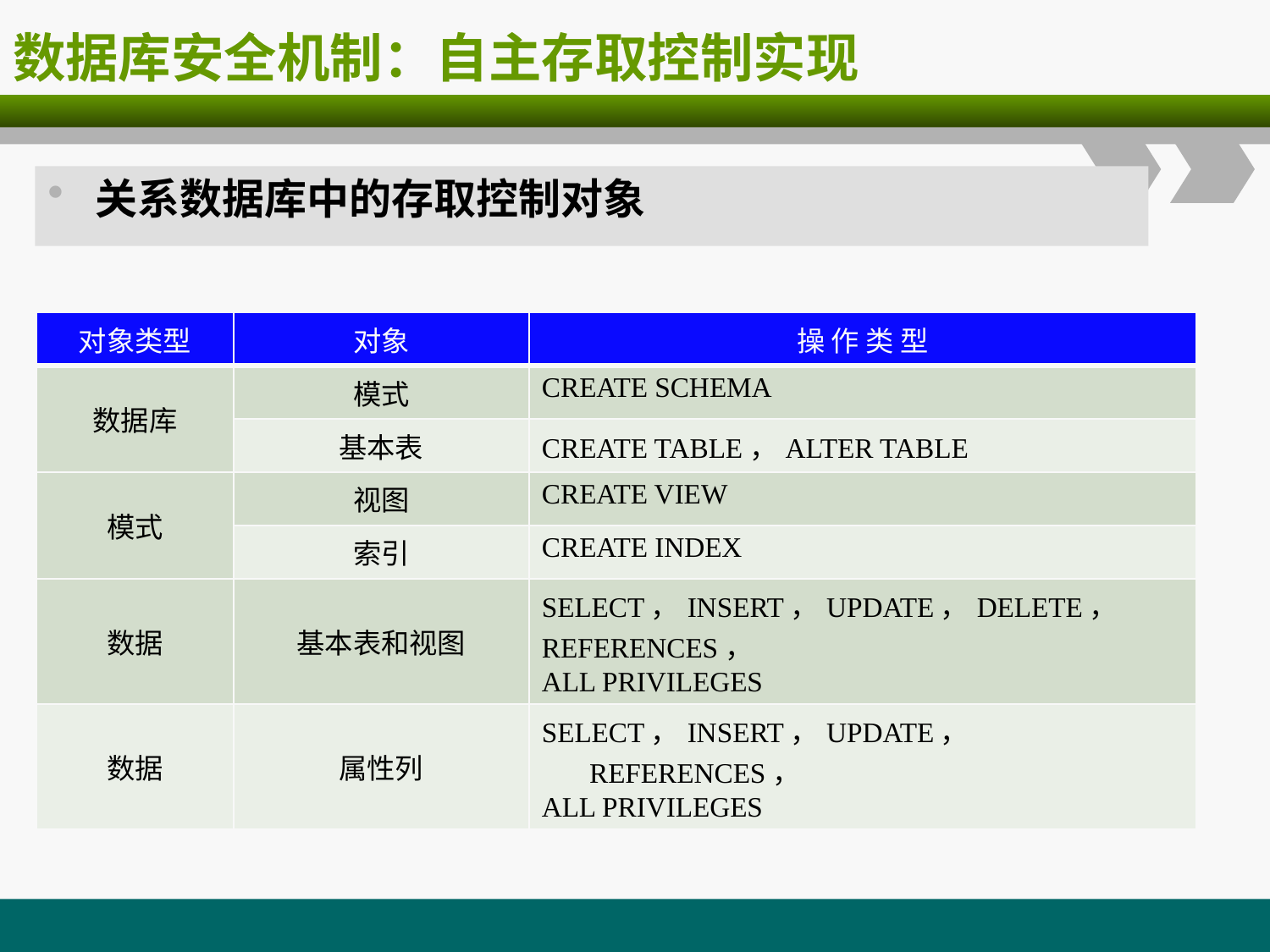

# 数据库安全机制：自主存取控制实现
关系数据库中的存取控制对象
| 对象类型 | 对象 | 操 作 类 型 |
| --- | --- | --- |
| 数据库 | 模式 | CREATE SCHEMA |
|  | 基本表 | CREATE TABLE，ALTER TABLE |
| 模式 | 视图 | CREATE VIEW |
|  | 索引 | CREATE INDEX |
| 数据 | 基本表和视图 | SELECT，INSERT，UPDATE，DELETE， REFERENCES， ALL PRIVILEGES |
| 数据 | 属性列 | SELECT，INSERT，UPDATE， REFERENCES， ALL PRIVILEGES |